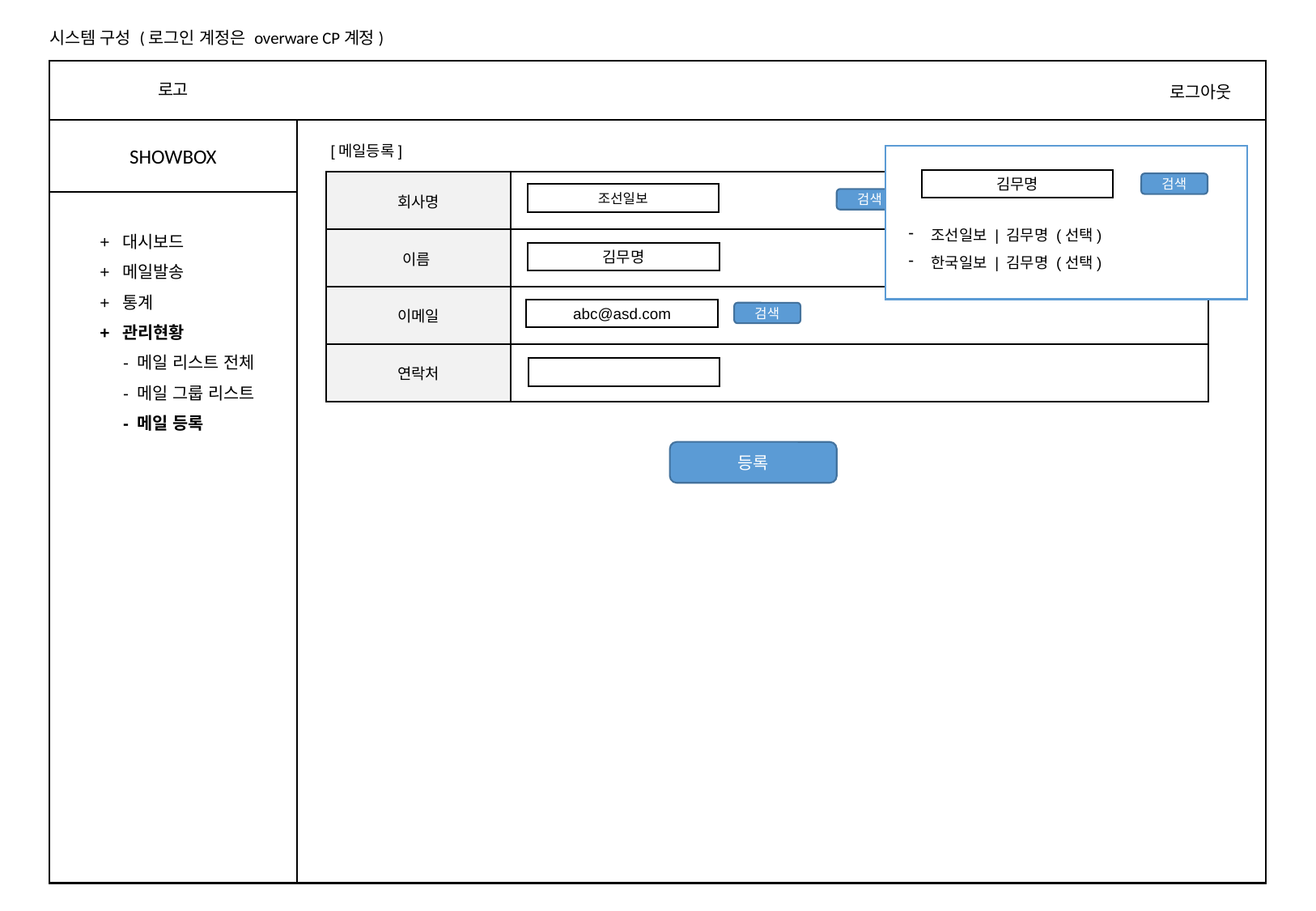

시스템 구성 (로그인 계정은 overware CP계정)

로고
로그아웃

SHOWBOX
[메일등록]

김무명
검색

조선일보 | 김무명 (선택)
한국일보 | 김무명 (선택)
| 회사명 |  |
| --- | --- |
| 이름 |  |
| 이메일 |  |
| 연락처 |  |
조선일보
검색

+  대시보드
+  메일발송
+  통계
+  관리현황
     - 메일 리스트 전체
     - 메일 그룹 리스트
     - 메일 등록
김무명
abc@asd.com
검색

등록